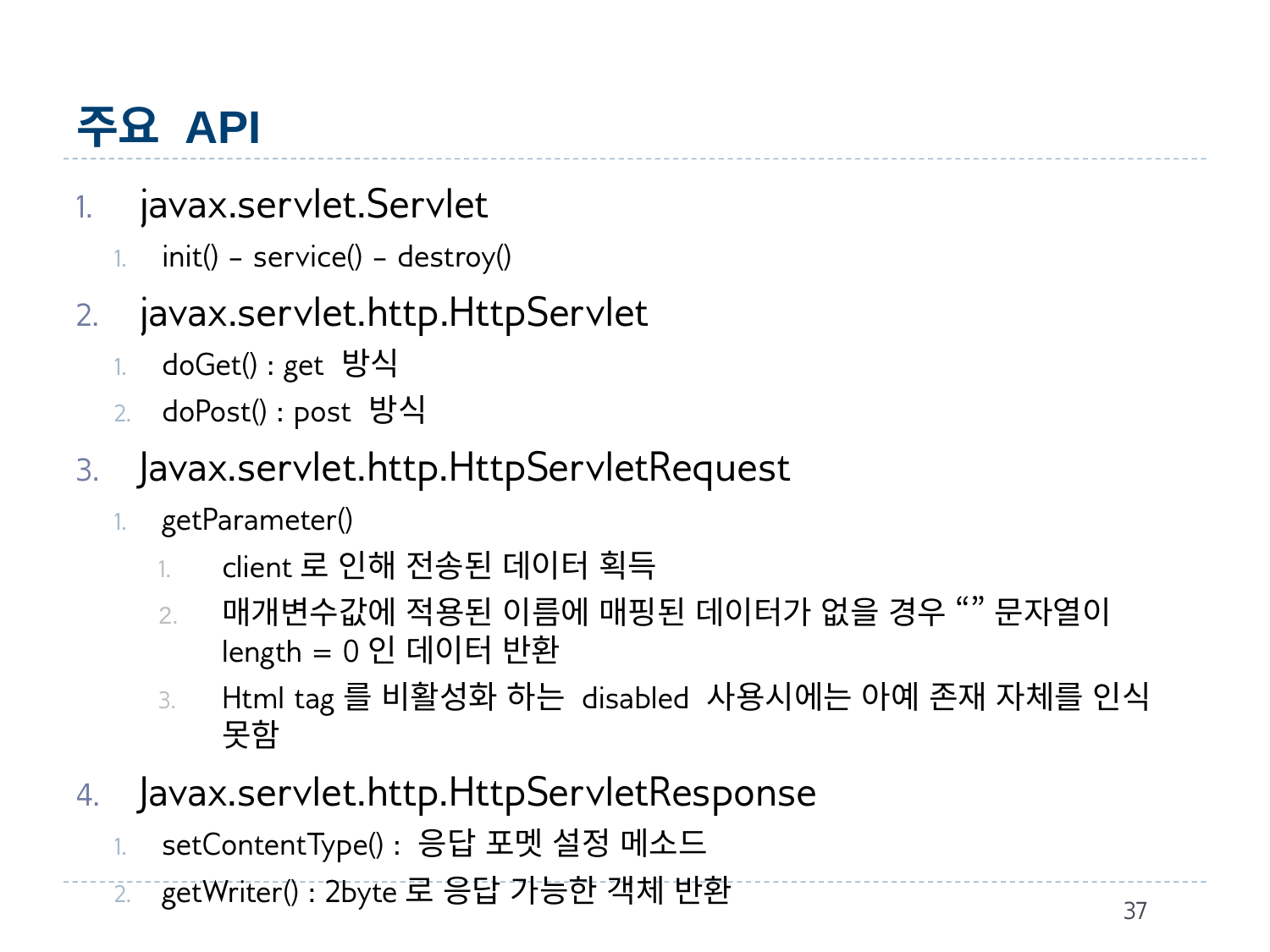

# 주요 API
javax.servlet.Servlet
init() – service() – destroy()
javax.servlet.http.HttpServlet
doGet() : get 방식
doPost() : post 방식
Javax.servlet.http.HttpServletRequest
getParameter()
client로 인해 전송된 데이터 획득
매개변수값에 적용된 이름에 매핑된 데이터가 없을 경우 “” 문자열이 length = 0인 데이터 반환
Html tag를 비활성화 하는 disabled 사용시에는 아예 존재 자체를 인식 못함
Javax.servlet.http.HttpServletResponse
setContentType() : 응답 포멧 설정 메소드
getWriter() : 2byte로 응답 가능한 객체 반환
37